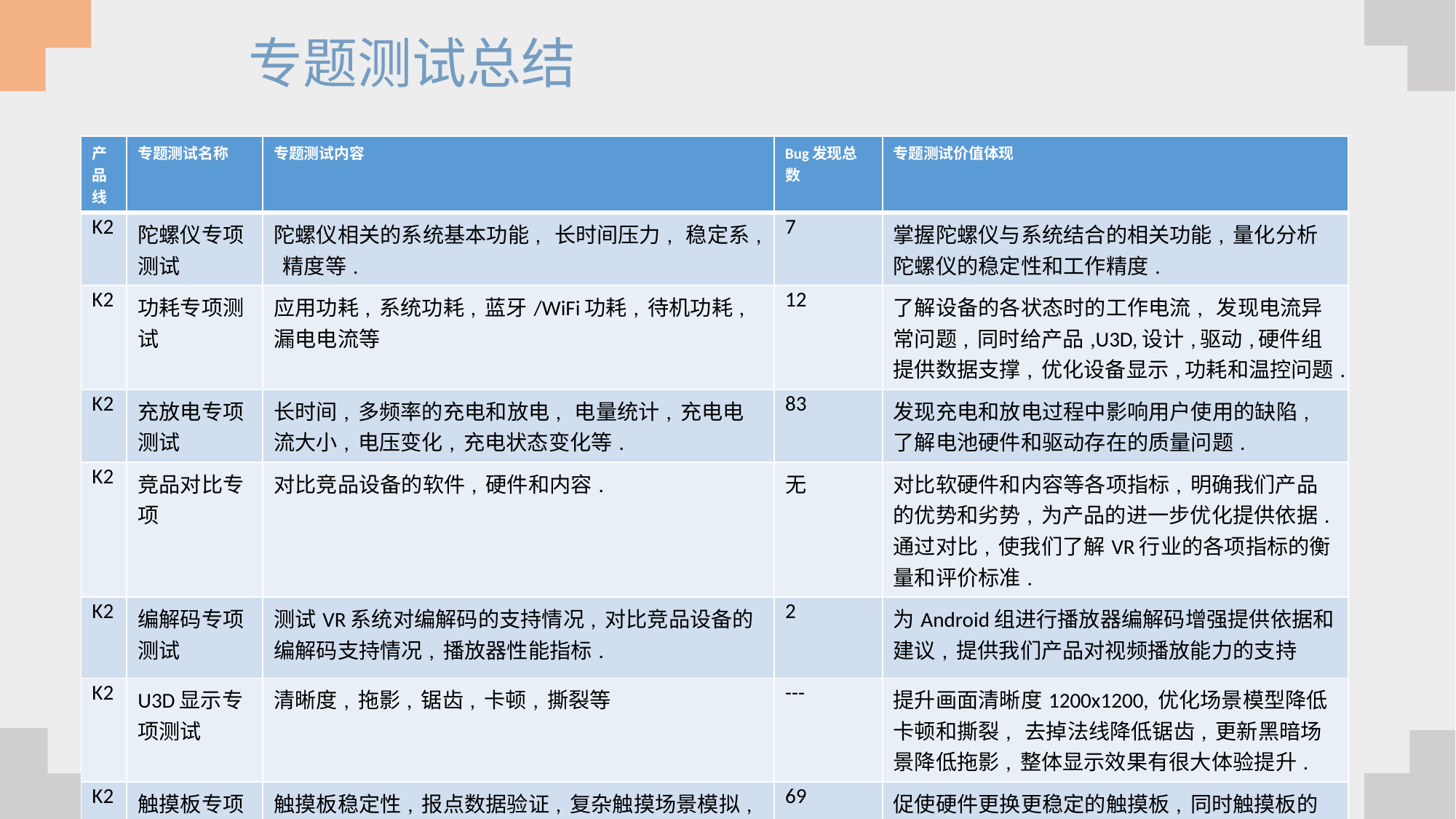

专题测试总结
| 产品线 | 专题测试名称 | 专题测试内容 | Bug发现总数 | 专题测试价值体现 |
| --- | --- | --- | --- | --- |
| K2 | 陀螺仪专项测试 | 陀螺仪相关的系统基本功能, 长时间压力, 稳定系, 精度等. | 7 | 掌握陀螺仪与系统结合的相关功能, 量化分析陀螺仪的稳定性和工作精度. |
| K2 | 功耗专项测试 | 应用功耗, 系统功耗, 蓝牙/WiFi功耗, 待机功耗, 漏电电流等 | 12 | 了解设备的各状态时的工作电流, 发现电流异常问题, 同时给产品,U3D,设计,驱动,硬件组提供数据支撑, 优化设备显示,功耗和温控问题. |
| K2 | 充放电专项测试 | 长时间, 多频率的充电和放电, 电量统计, 充电电流大小, 电压变化, 充电状态变化等. | 83 | 发现充电和放电过程中影响用户使用的缺陷, 了解电池硬件和驱动存在的质量问题. |
| K2 | 竞品对比专项 | 对比竞品设备的软件, 硬件和内容. | 无 | 对比软硬件和内容等各项指标, 明确我们产品的优势和劣势, 为产品的进一步优化提供依据. 通过对比, 使我们了解VR行业的各项指标的衡量和评价标准. |
| K2 | 编解码专项测试 | 测试VR系统对编解码的支持情况, 对比竞品设备的编解码支持情况, 播放器性能指标. | 2 | 为Android组进行播放器编解码增强提供依据和建议, 提供我们产品对视频播放能力的支持 |
| K2 | U3D显示专项测试 | 清晰度, 拖影, 锯齿, 卡顿, 撕裂等 | --- | 提升画面清晰度1200x1200, 优化场景模型降低卡顿和撕裂, 去掉法线降低锯齿, 更新黑暗场景降低拖影, 整体显示效果有很大体验提升. |
| K2 | 触摸板专项测试 | 触摸板稳定性, 报点数据验证, 复杂触摸场景模拟, 压力测试 | 69 | 促使硬件更换更稳定的触摸板, 同时触摸板的精度和稳定性都有很大的提升. |